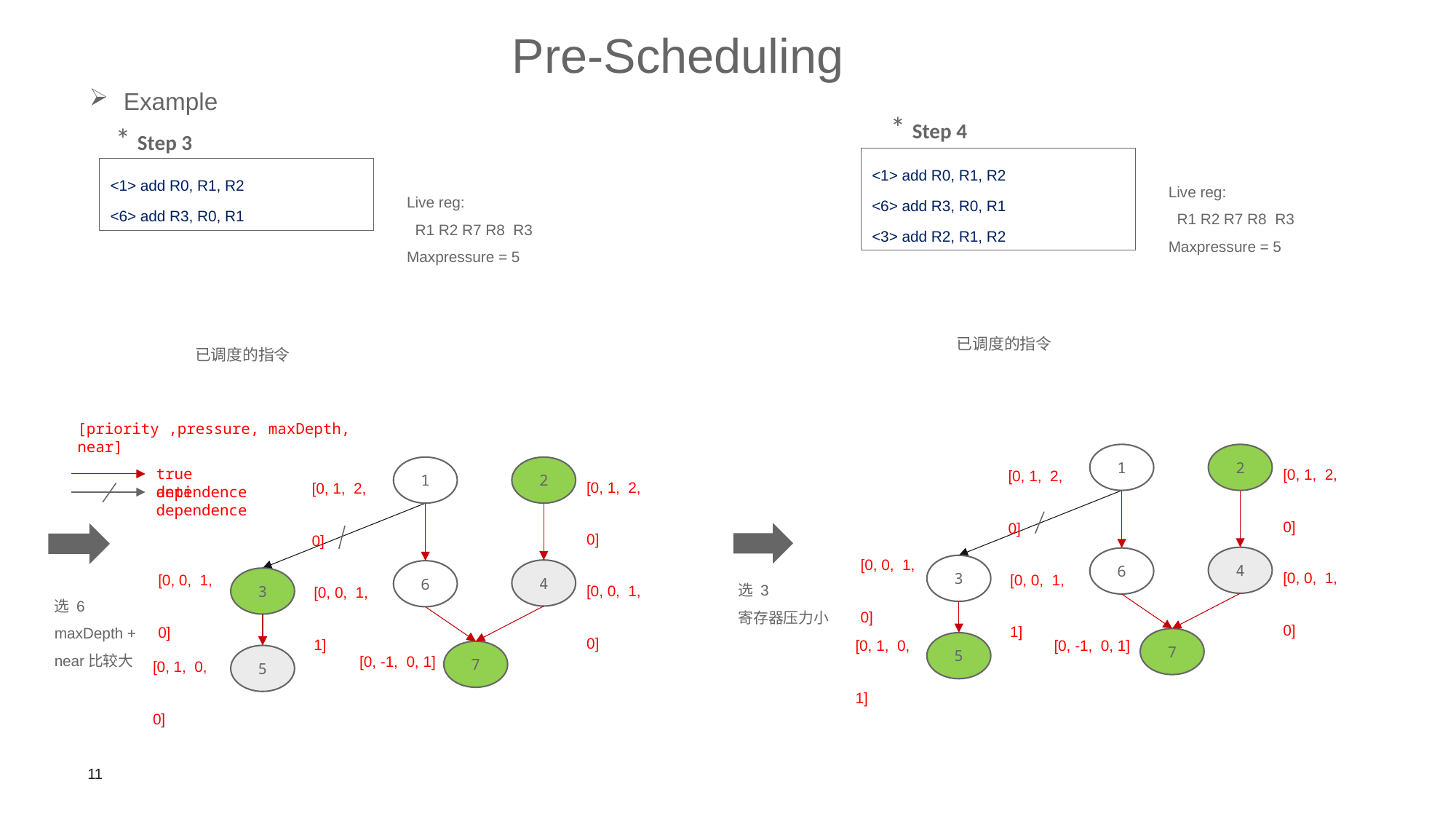

Pre-Scheduling
Example

* Step 4
<1> add R0, R1, R2
<6> add R3, R0, R1
<3> add R2, R1, R2
已调度的指令
Live reg:
  R1 R2 R7 R8  R3
Maxpressure = 5
[0, 1,  2, 0]
[0, 1,  2, 0]
1
2
[0, 0,  1, 0]
[0, 0,  1, 1]
4
6
7
[0, -1,  0, 1]
[0, 0,  1, 0]
3
[0, 1,  0, 1]
5

选 3
寄存器压力小

* Step 3
<1> add R0, R1, R2
<6> add R3, R0, R1
已调度的指令
Live reg:
  R1 R2 R7 R8  R3
Maxpressure = 5
[priority ,pressure, maxDepth, near]
true dependence
anti dependence
[0, 1,  2, 0]
[0, 1,  2, 0]
1
2
[0, 0,  1, 0]
[0, 0,  1, 1]
4
6
7
[0, -1,  0, 1]
[0, 0,  1, 0]
3
[0, 1,  0, 0]
5

选 6
maxDepth + near比较大